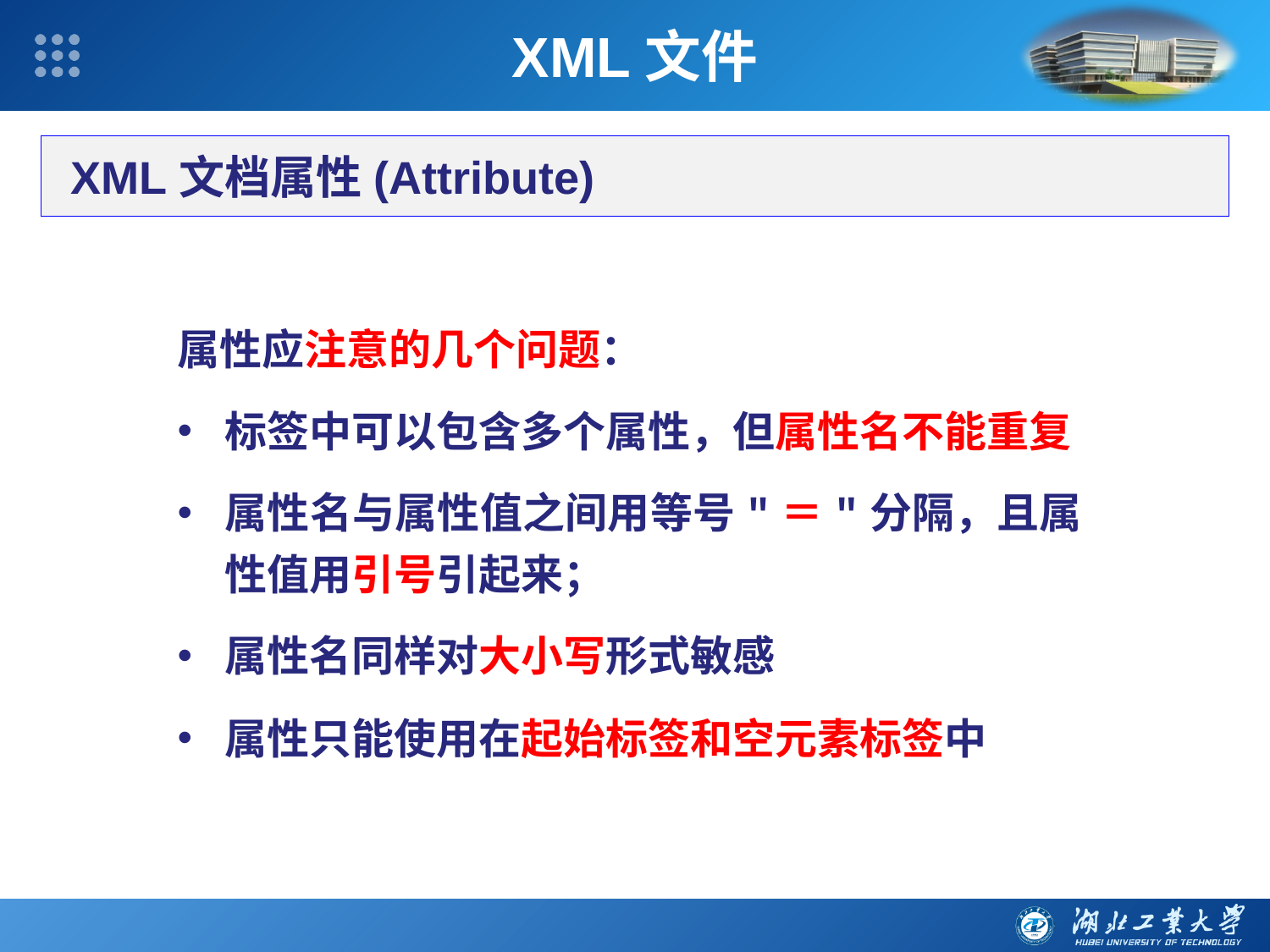

XML文件
XML文档属性(Attribute)
属性应注意的几个问题：
标签中可以包含多个属性，但属性名不能重复
属性名与属性值之间用等号"＝"分隔，且属性值用引号引起来；
属性名同样对大小写形式敏感
属性只能使用在起始标签和空元素标签中